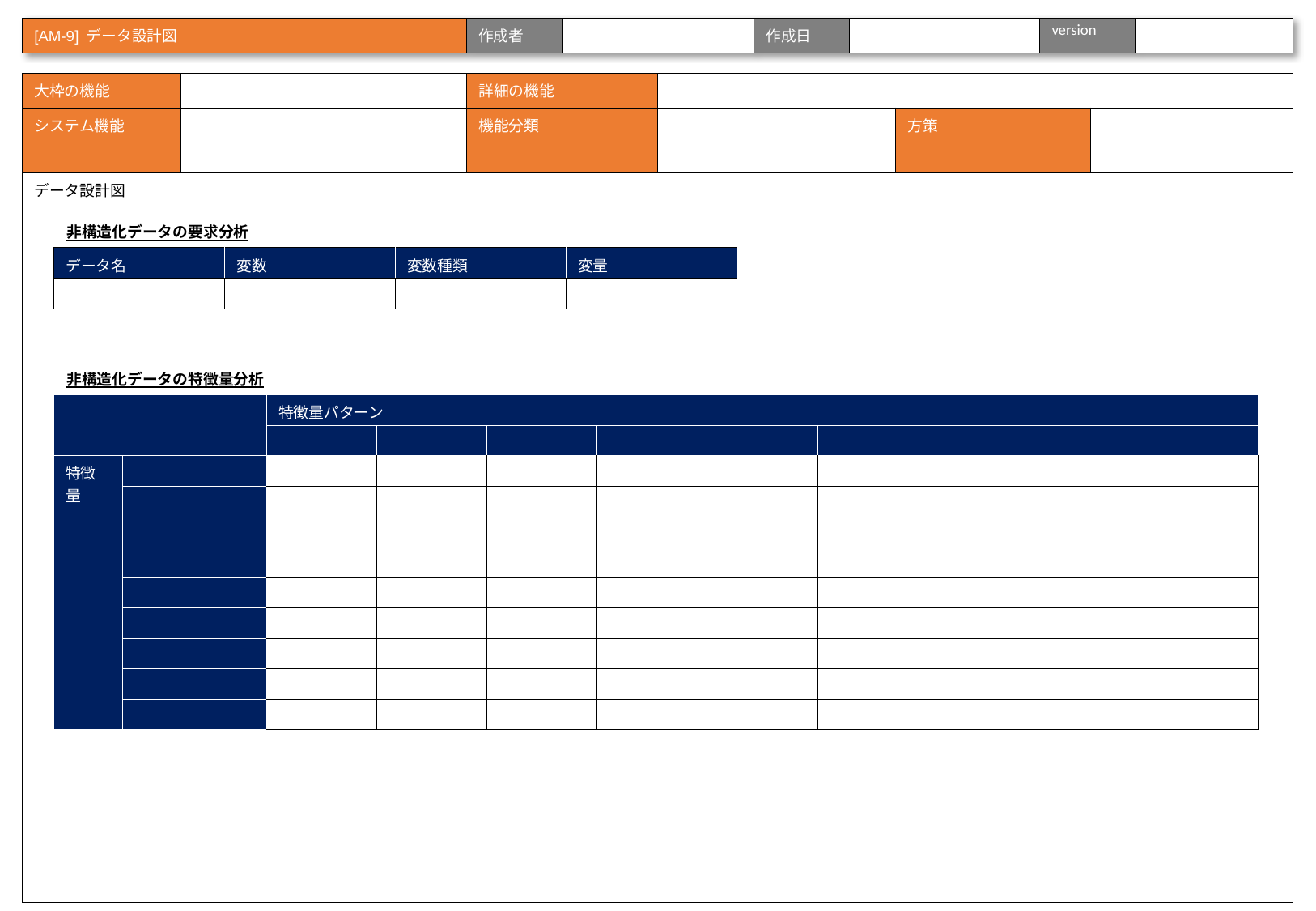

非構造化データの要求分析
| データ名 | 変数 | 変数種類 | 変量 |
| --- | --- | --- | --- |
|  |  |  |  |
非構造化データの特徴量分析
|  |  | 特徴量パターン |  |  |  |  |  |  |  |  |
| --- | --- | --- | --- | --- | --- | --- | --- | --- | --- | --- |
|  |  |  |  |  |  |  |  |  |  |  |
| 特徴量 |  |  |  |  |  |  |  |  |  |  |
|  |  |  |  |  |  |  |  |  |  |  |
|  |  |  |  |  |  |  |  |  |  |  |
|  |  |  |  |  |  |  |  |  |  |  |
|  |  |  |  |  |  |  |  |  |  |  |
|  |  |  |  |  |  |  |  |  |  |  |
|  |  |  |  |  |  |  |  |  |  |  |
|  |  |  |  |  |  |  |  |  |  |  |
|  |  |  |  |  |  |  |  |  |  |  |